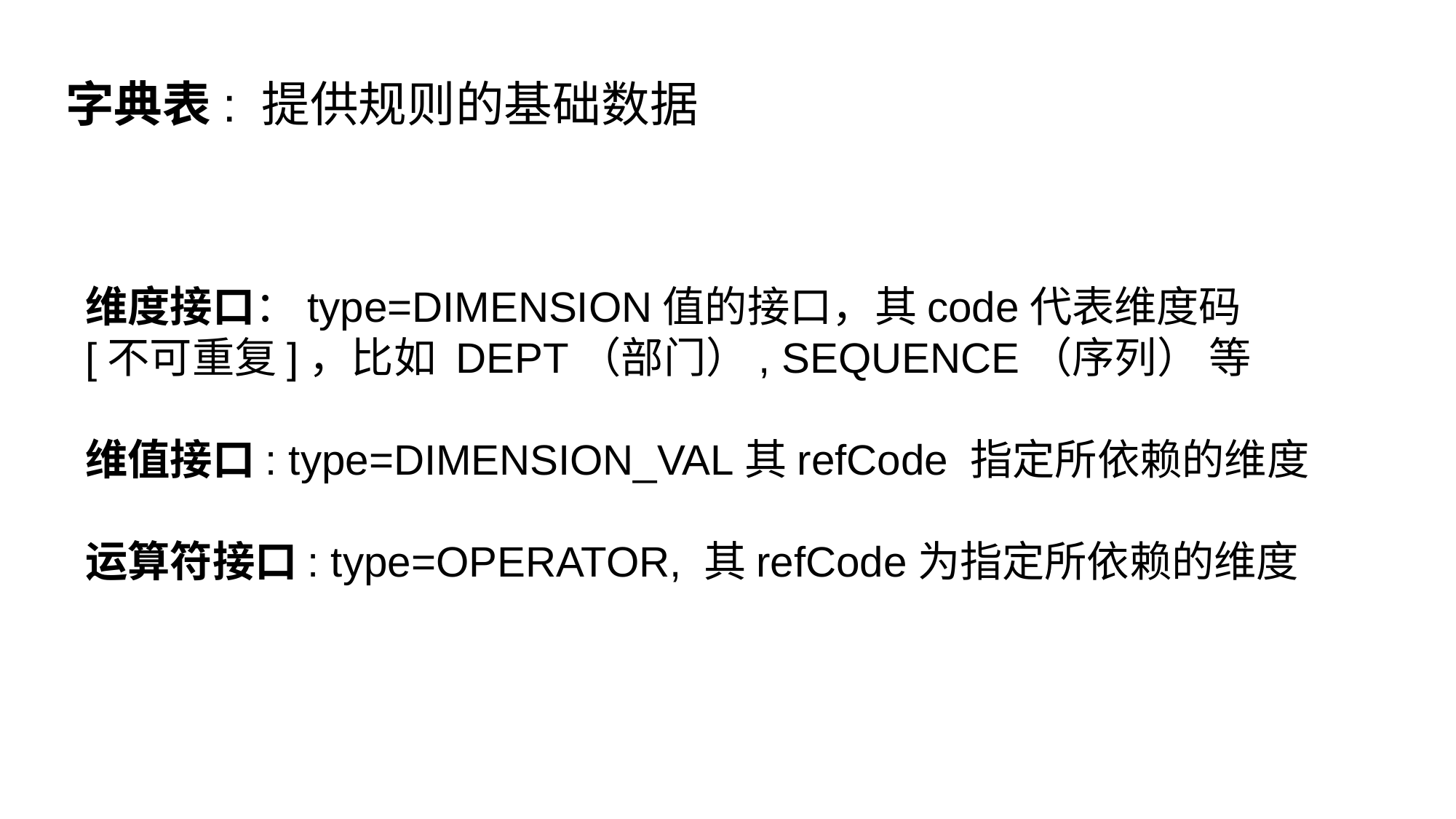

字典表: 提供规则的基础数据

维度接口：type=DIMENSION值的接口，其code代表维度码
[不可重复]，比如 DEPT（部门）, SEQUENCE（序列） 等

维值接口: type=DIMENSION_VAL其refCode 指定所依赖的维度

运算符接口: type=OPERATOR, 其refCode为指定所依赖的维度